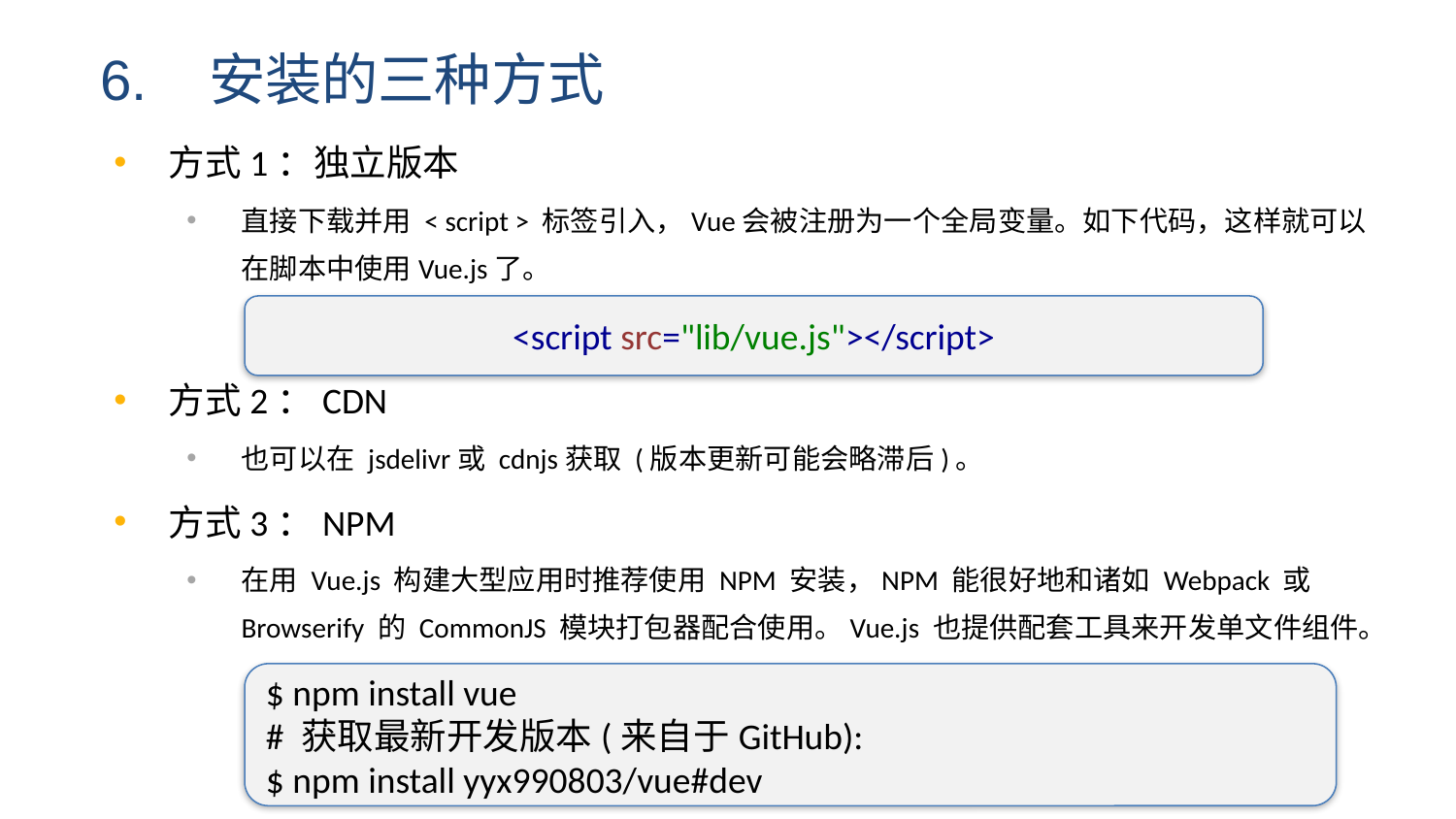

6.   安装的三种方式
方式1：独立版本
直接下载并用 < script > 标签引入，Vue会被注册为一个全局变量。如下代码，这样就可以在脚本中使用Vue.js了。

方式2：CDN
也可以在 jsdelivr或 cdnjs获取 (版本更新可能会略滞后)。
方式3：NPM
在用 Vue.js 构建大型应用时推荐使用 NPM 安装，NPM 能很好地和诸如 Webpack 或 Browserify 的 CommonJS 模块打包器配合使用。Vue.js 也提供配套工具来开发单文件组件。

<script src="lib/vue.js"></script>
$ npm install vue
# 获取最新开发版本(来自于GitHub):
$ npm install yyx990803/vue#dev